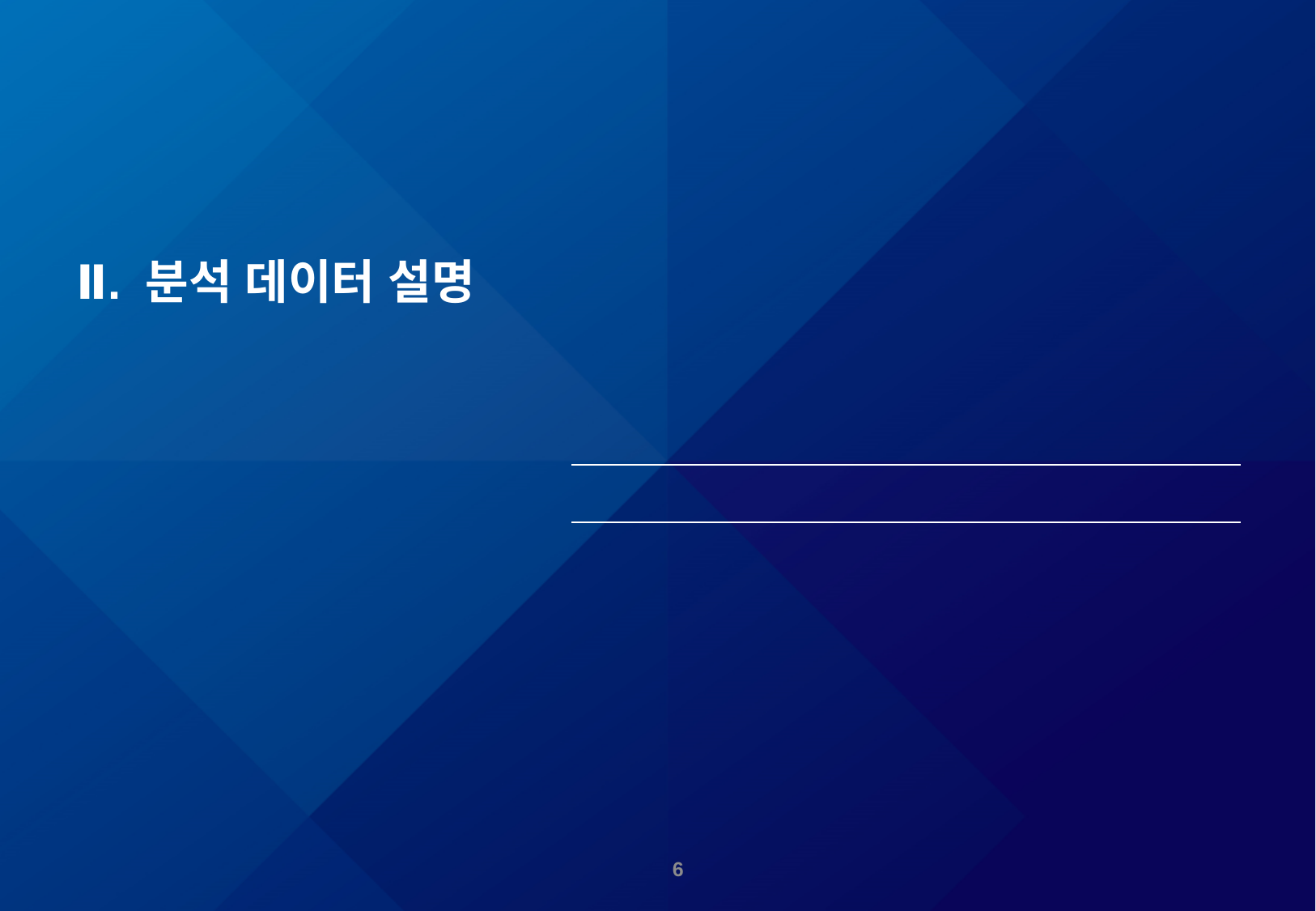

Ⅱ. 분석 데이터 설명
| 1. 제공 데이터 확인 |
| --- |
6